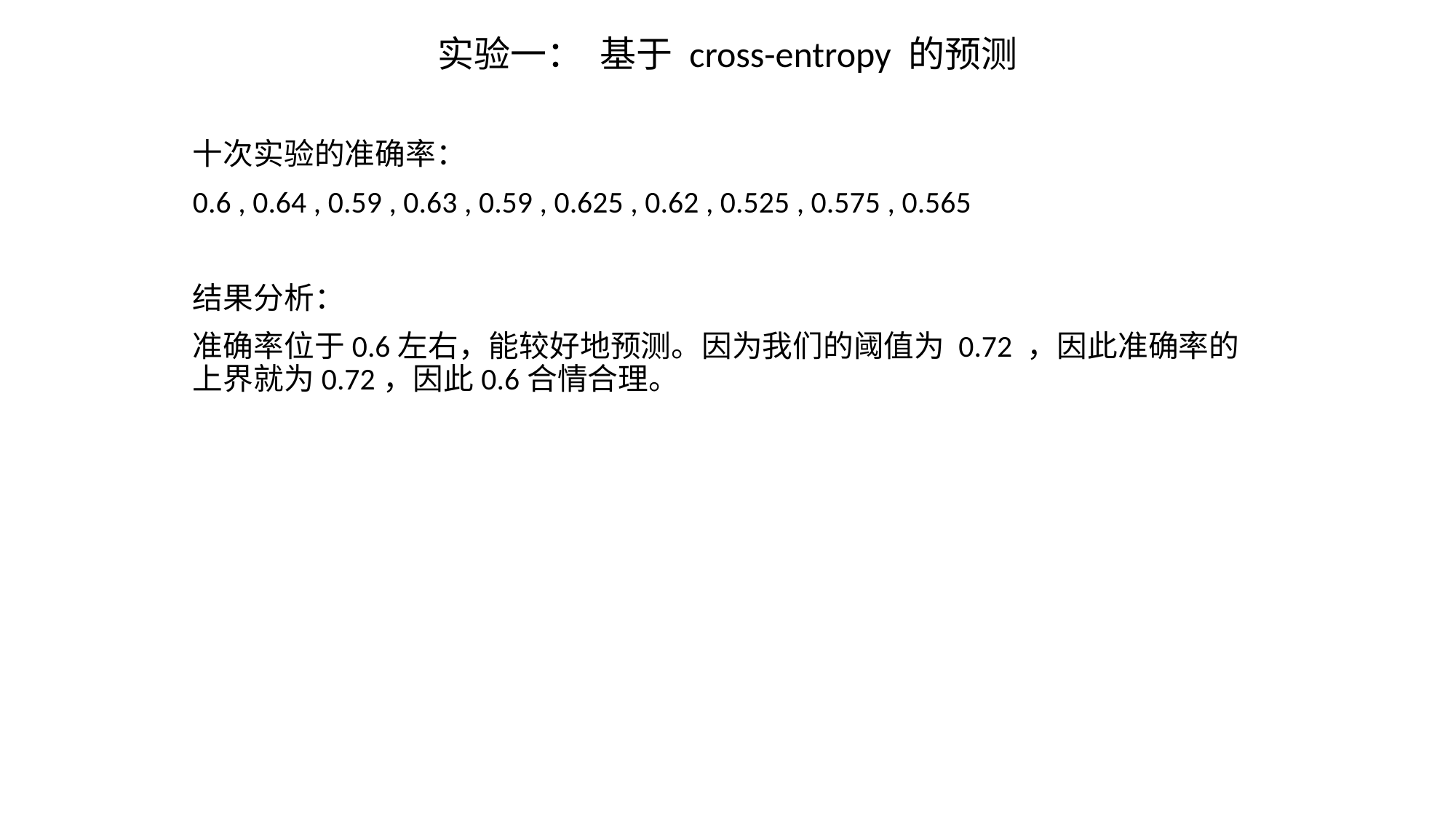

实验一：  基于 cross-entropy 的预测

十次实验的准确率：
0.6 , 0.64 , 0.59 , 0.63 , 0.59 , 0.625 , 0.62 , 0.525 , 0.575 , 0.565

结果分析：
准确率位于0.6左右，能较好地预测。因为我们的阈值为 0.72 ，因此准确率的上界就为0.72，因此0.6合情合理。